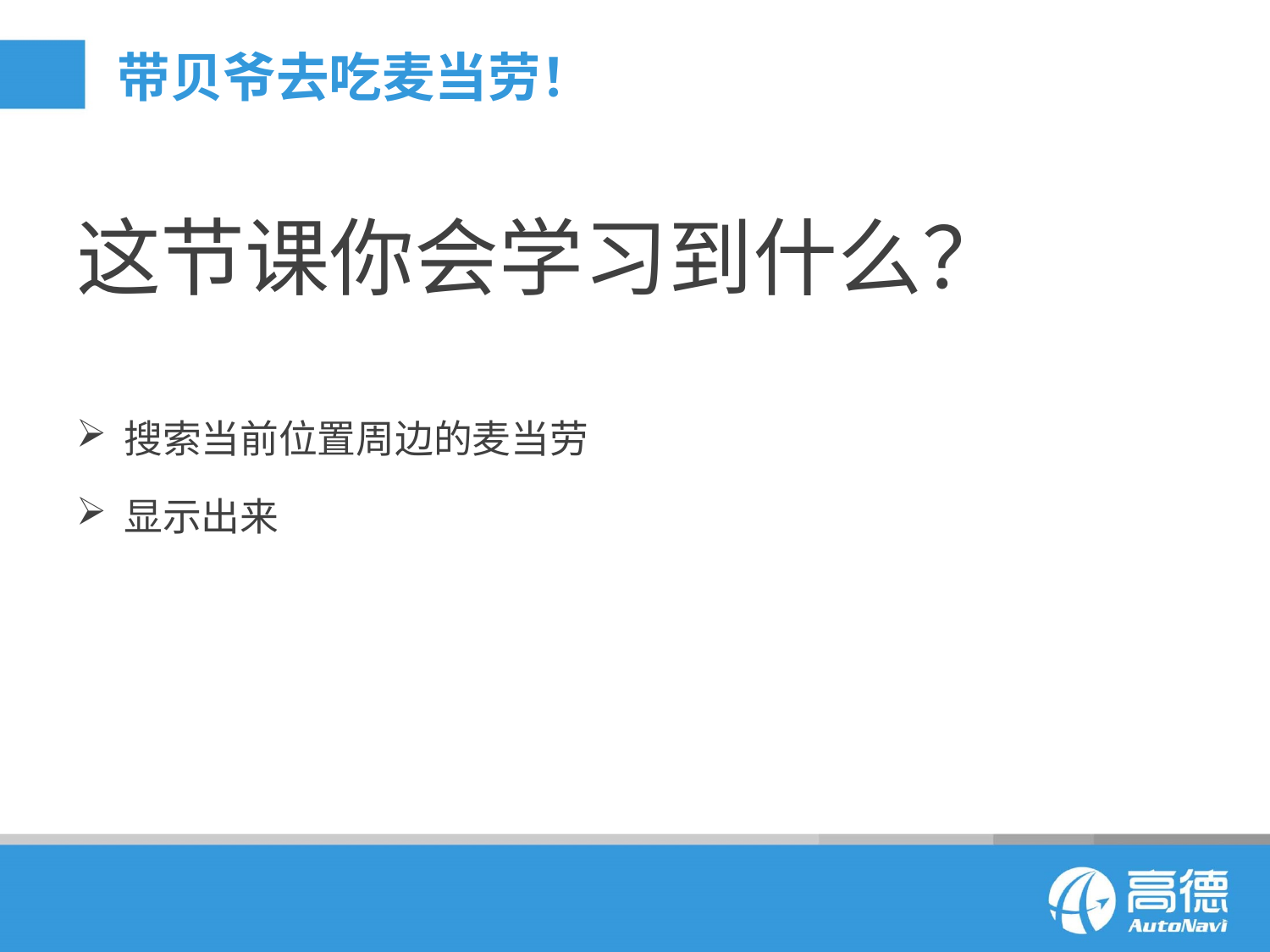

# 带贝爷去吃麦当劳！
这节课你会学习到什么？

搜索当前位置周边的麦当劳
显示出来